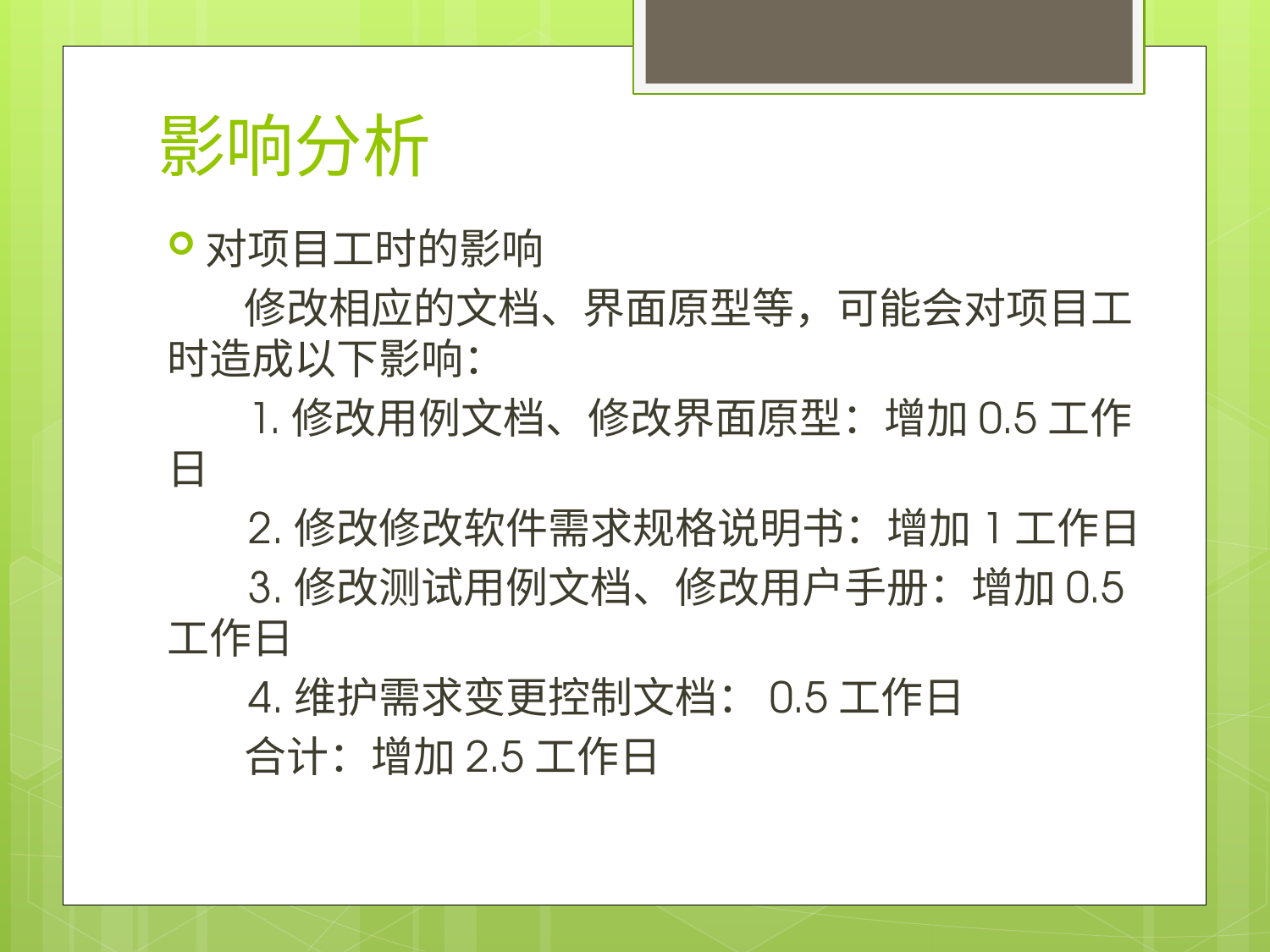

# 影响分析
对项目工时的影响
       修改相应的文档、界面原型等，可能会对项目工时造成以下影响：
       1.修改用例文档、修改界面原型：增加0.5工作日
       2.修改修改软件需求规格说明书：增加1工作日
       3.修改测试用例文档、修改用户手册：增加0.5工作日
       4.维护需求变更控制文档：0.5工作日
       合计：增加2.5工作日